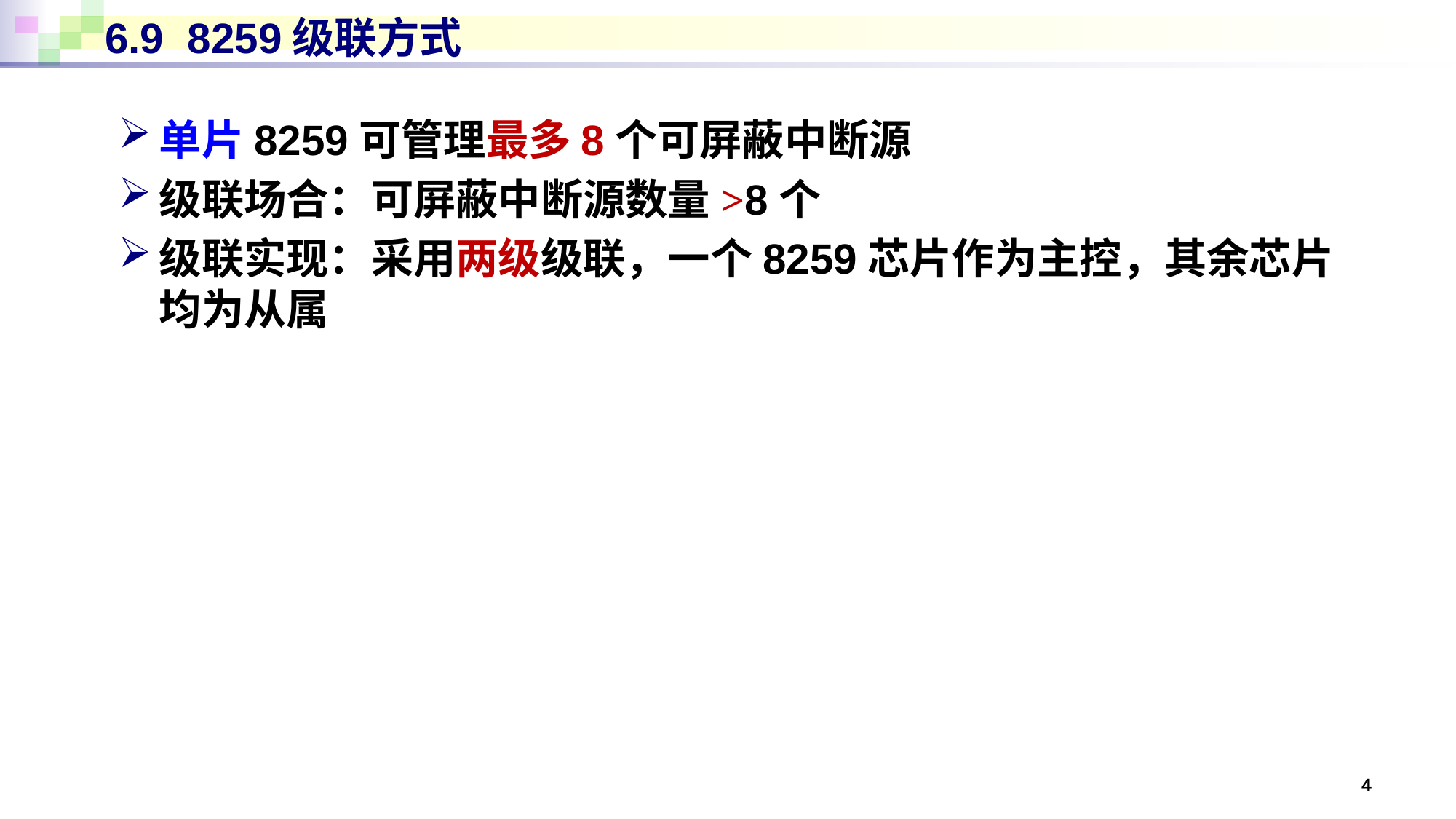

# 6.9  8259级联方式
单片8259可管理最多8个可屏蔽中断源
级联场合：可屏蔽中断源数量>8个
级联实现：采用两级级联，一个8259芯片作为主控，其余芯片均为从属
4